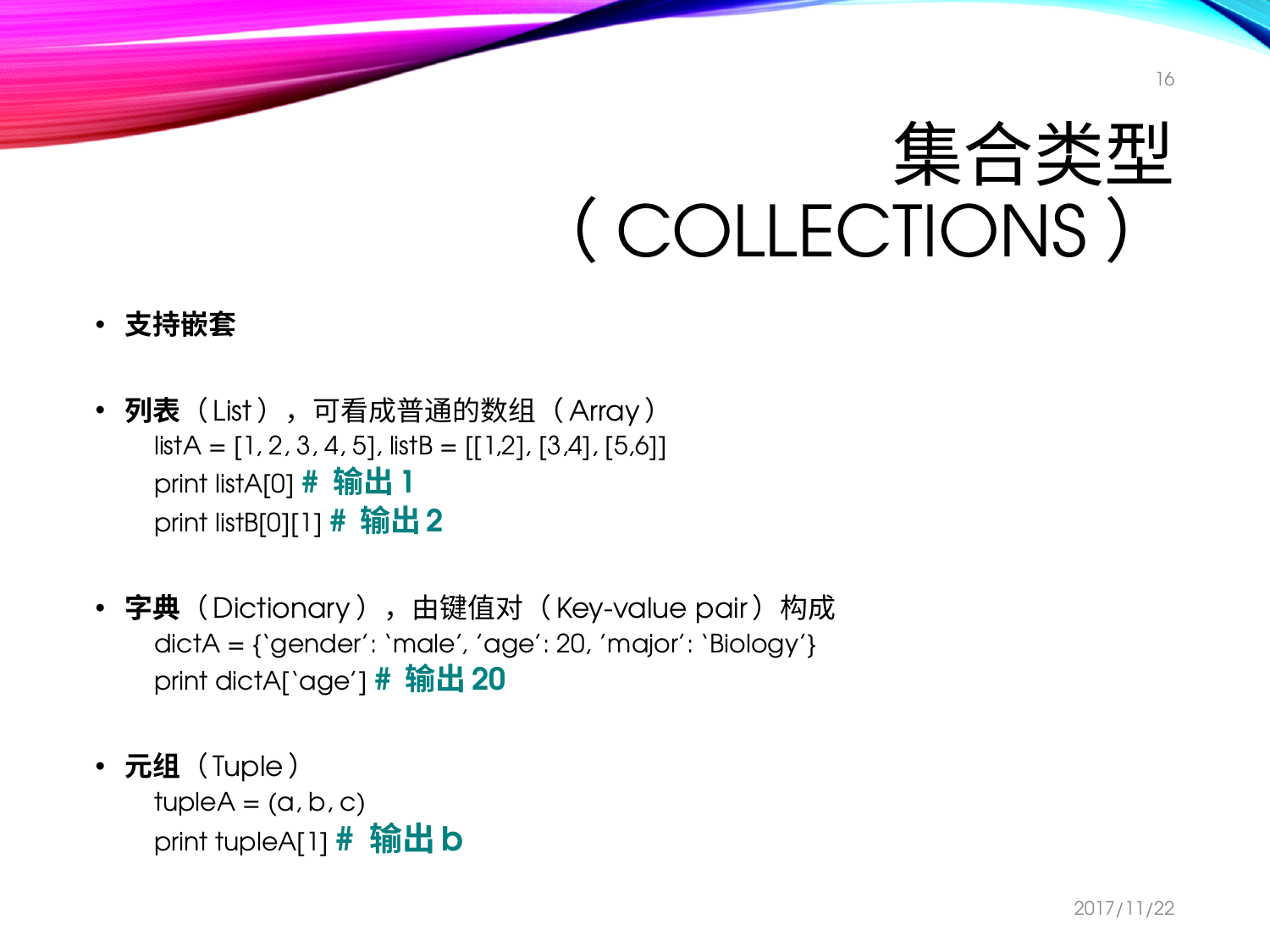

16
# 集合类型（Collections）
支持嵌套

列表（List），可看成普通的数组（Array）
listA = [1, 2, 3, 4, 5], listB = [[1,2], [3,4], [5,6]]
print listA[0] # 输出1
print listB[0][1] # 输出2

字典（Dictionary），由键值对（Key-value pair）构成
dictA = {‘gender’: ‘male’, ’age’: 20, ’major’: ‘Biology’}
print dictA[‘age’] # 输出20

元组（Tuple）
tupleA = (a, b, c)
print tupleA[1] # 输出b
2017/11/22